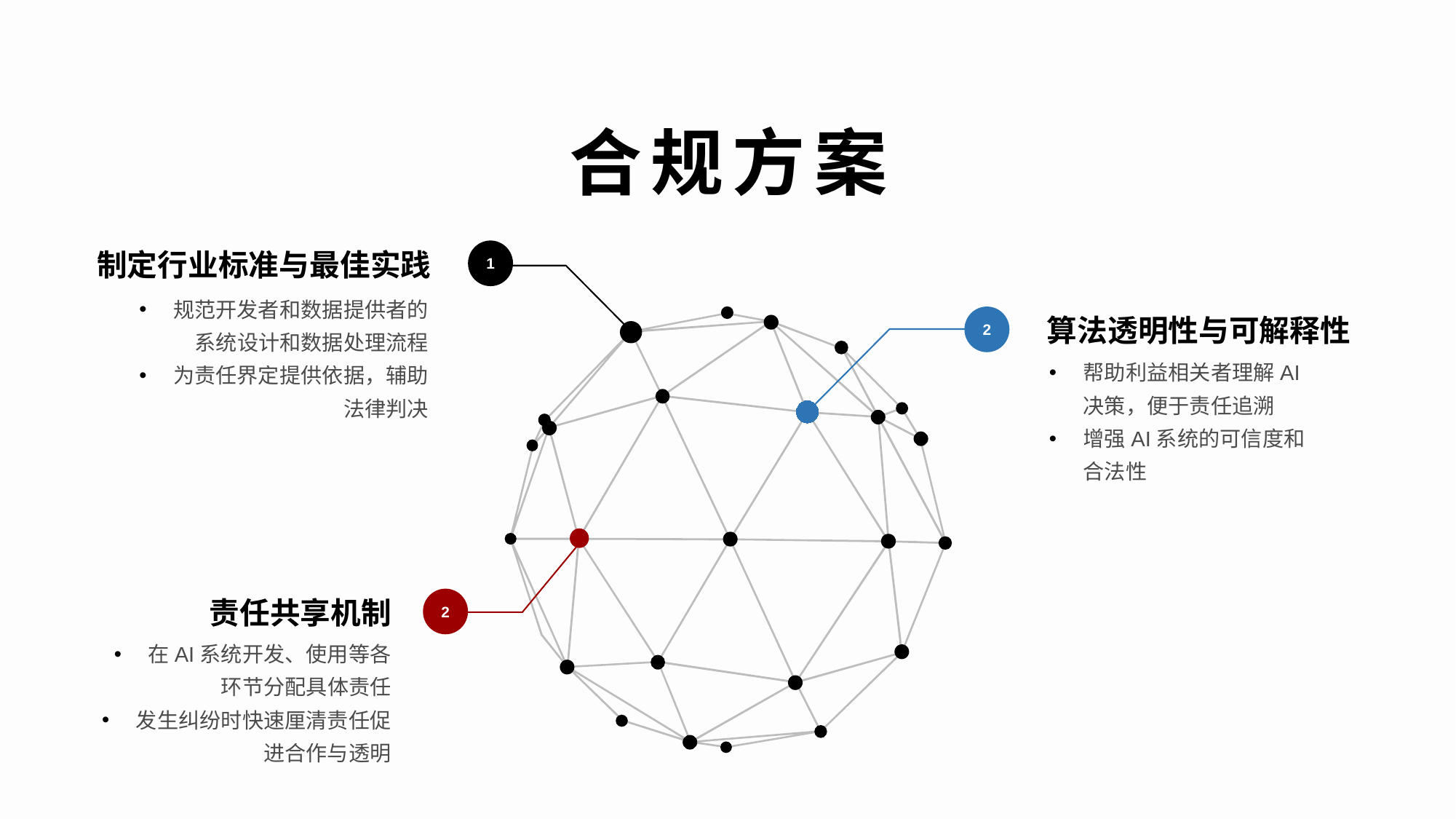

合规方案
制定行业标准与最佳实践
规范开发者和数据提供者的系统设计和数据处理流程
为责任界定提供依据，辅助法律判决
1

算法透明性与可解释性
帮助利益相关者理解AI决策，便于责任追溯
增强AI系统的可信度和合法性

2

2
责任共享机制
在AI系统开发、使用等各环节分配具体责任
发生纠纷时快速厘清责任促进合作与透明